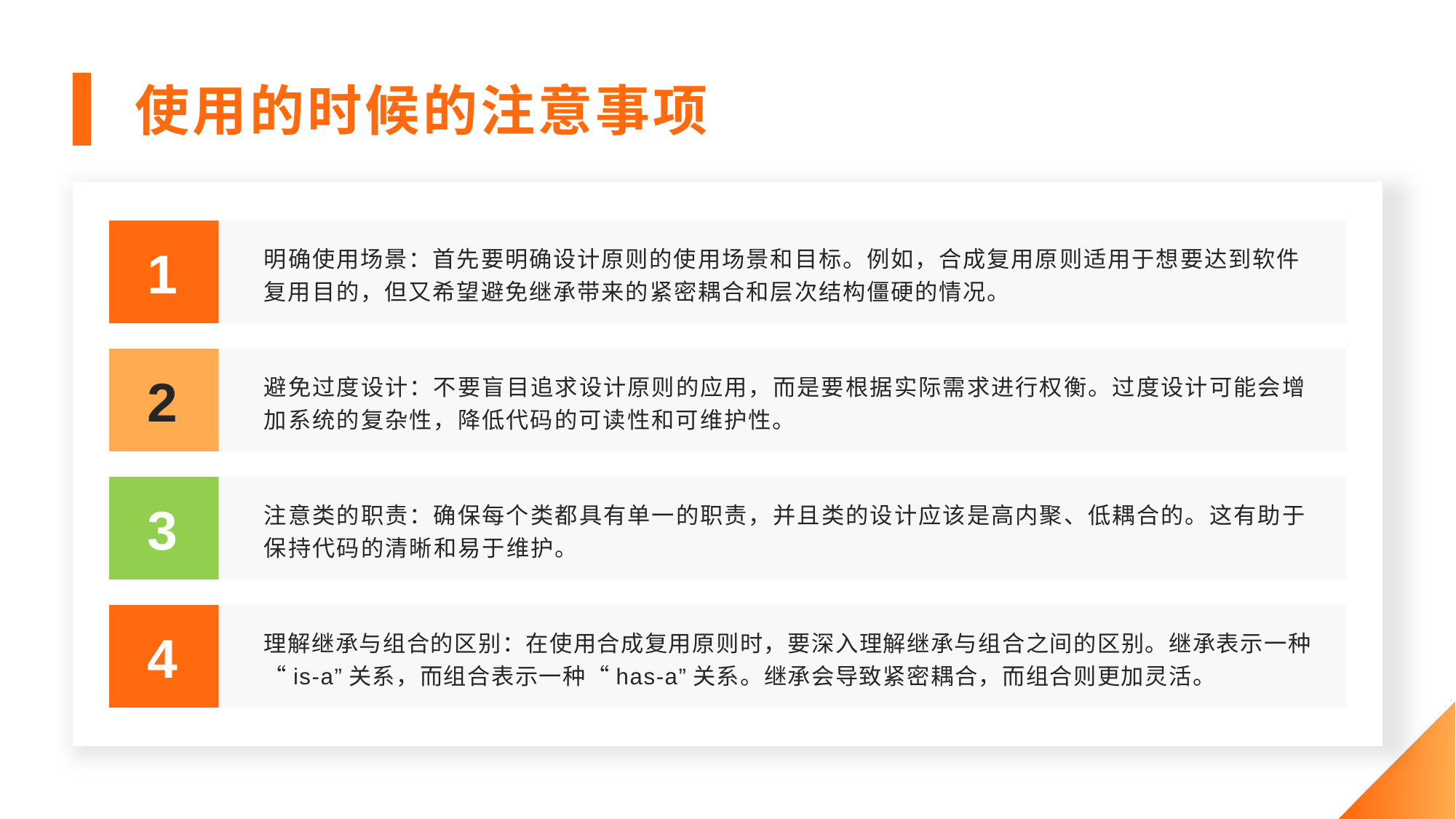

使用的时候的注意事项

明确使用场景：首先要明确设计原则的使用场景和目标。例如，合成复用原则适用于想要达到软件复用目的，但又希望避免继承带来的紧密耦合和层次结构僵硬的情况。
1

避免过度设计：不要盲目追求设计原则的应用，而是要根据实际需求进行权衡。过度设计可能会增加系统的复杂性，降低代码的可读性和可维护性。
2

注意类的职责：确保每个类都具有单一的职责，并且类的设计应该是高内聚、低耦合的。这有助于保持代码的清晰和易于维护。
3

理解继承与组合的区别：在使用合成复用原则时，要深入理解继承与组合之间的区别。继承表示一种“is-a”关系，而组合表示一种“has-a”关系。继承会导致紧密耦合，而组合则更加灵活。
4